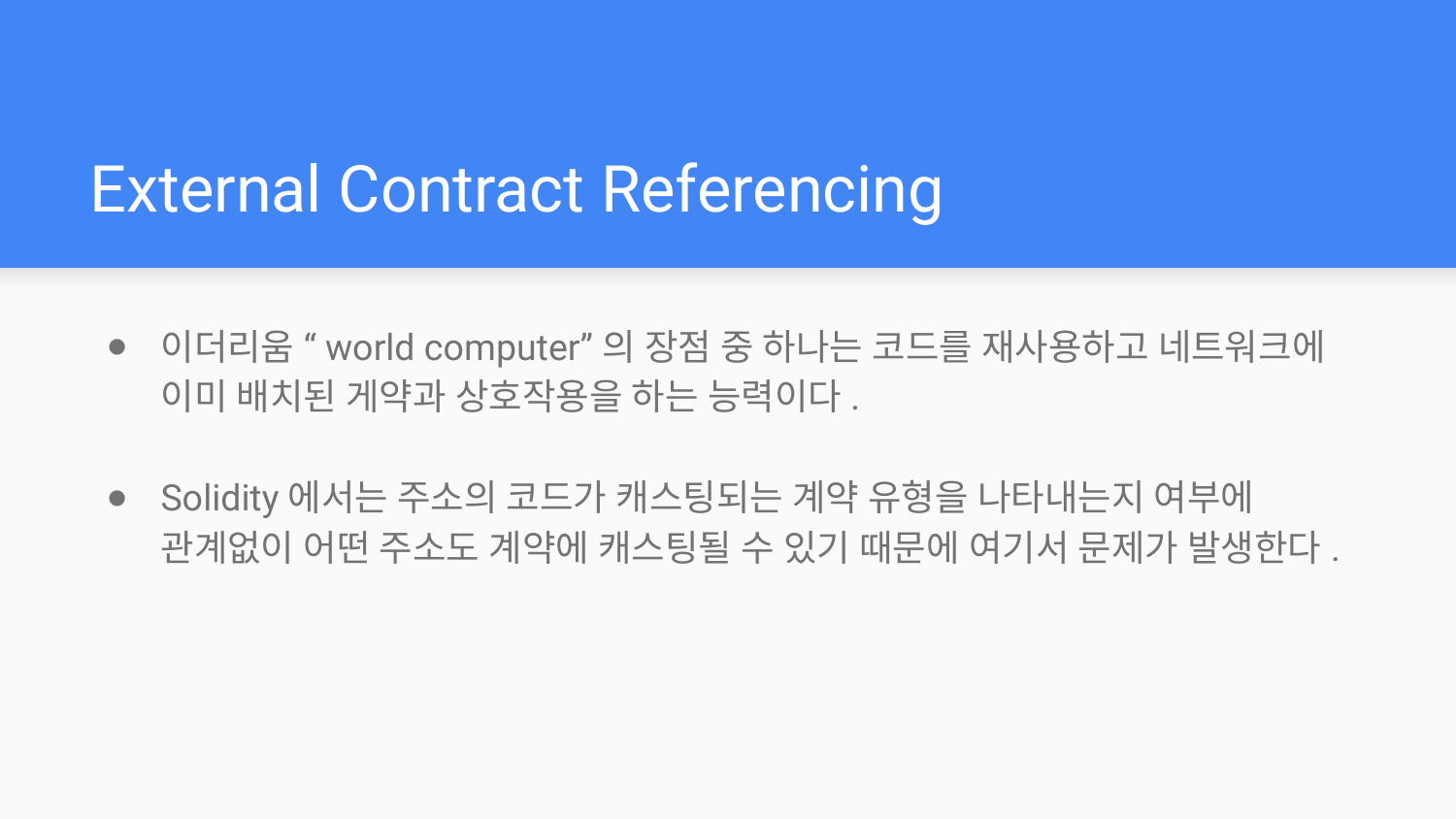

# External Contract Referencing
이더리움 “world computer”의 장점 중 하나는 코드를 재사용하고 네트워크에 이미 배치된 게약과 상호작용을 하는 능력이다.

Solidity에서는 주소의 코드가 캐스팅되는 계약 유형을 나타내는지 여부에 관계없이 어떤 주소도 계약에 캐스팅될 수 있기 때문에 여기서 문제가 발생한다.